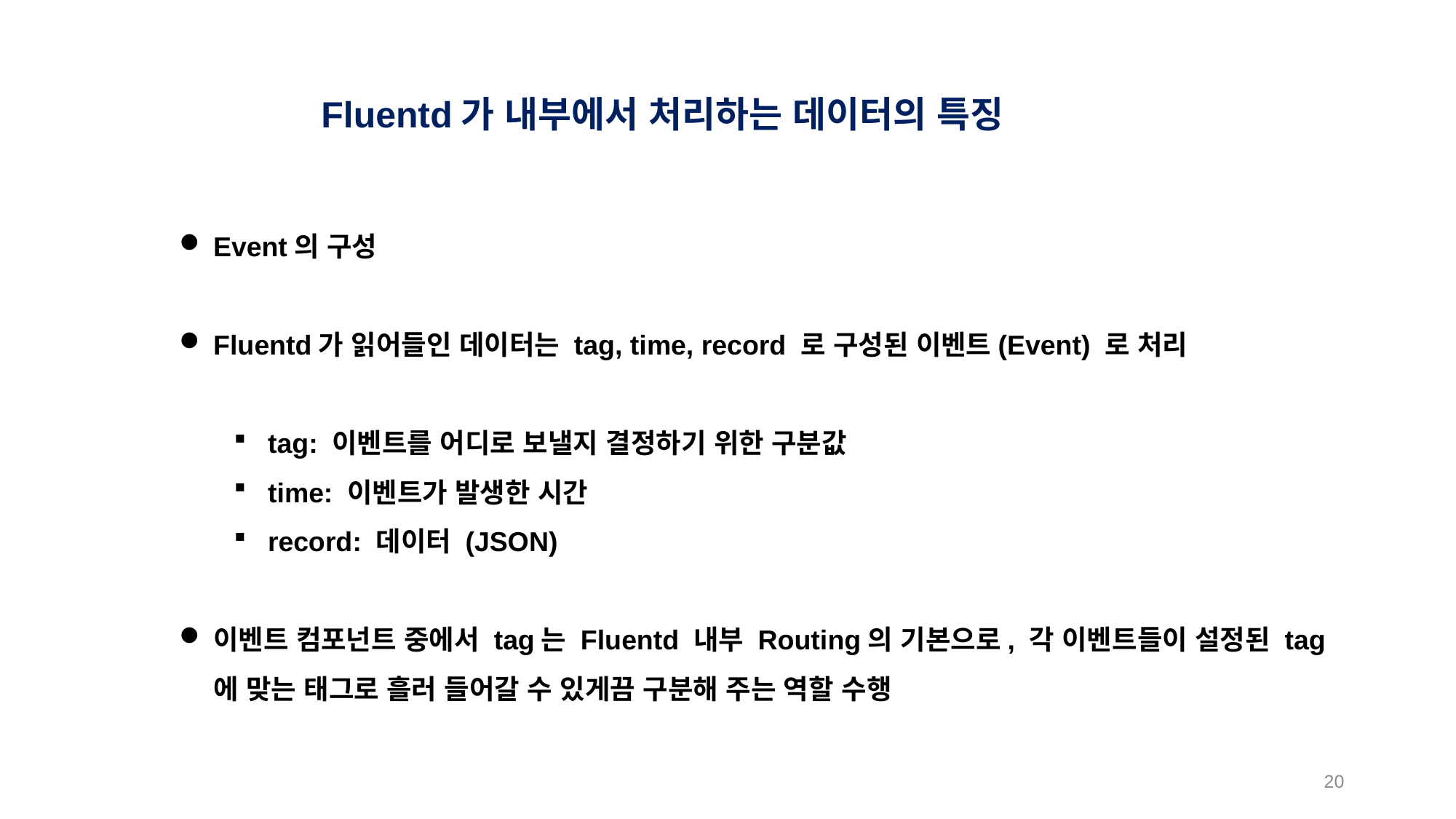

Fluentd가 내부에서 처리하는 데이터의 특징
Event의 구성

Fluentd가 읽어들인 데이터는 tag, time, record 로 구성된 이벤트(Event) 로 처리

tag: 이벤트를 어디로 보낼지 결정하기 위한 구분값
time: 이벤트가 발생한 시간
record: 데이터 (JSON)

이벤트 컴포넌트 중에서 tag는 Fluentd 내부 Routing의 기본으로, 각 이벤트들이 설정된 tag에 맞는 태그로 흘러 들어갈 수 있게끔 구분해 주는 역할 수행
20